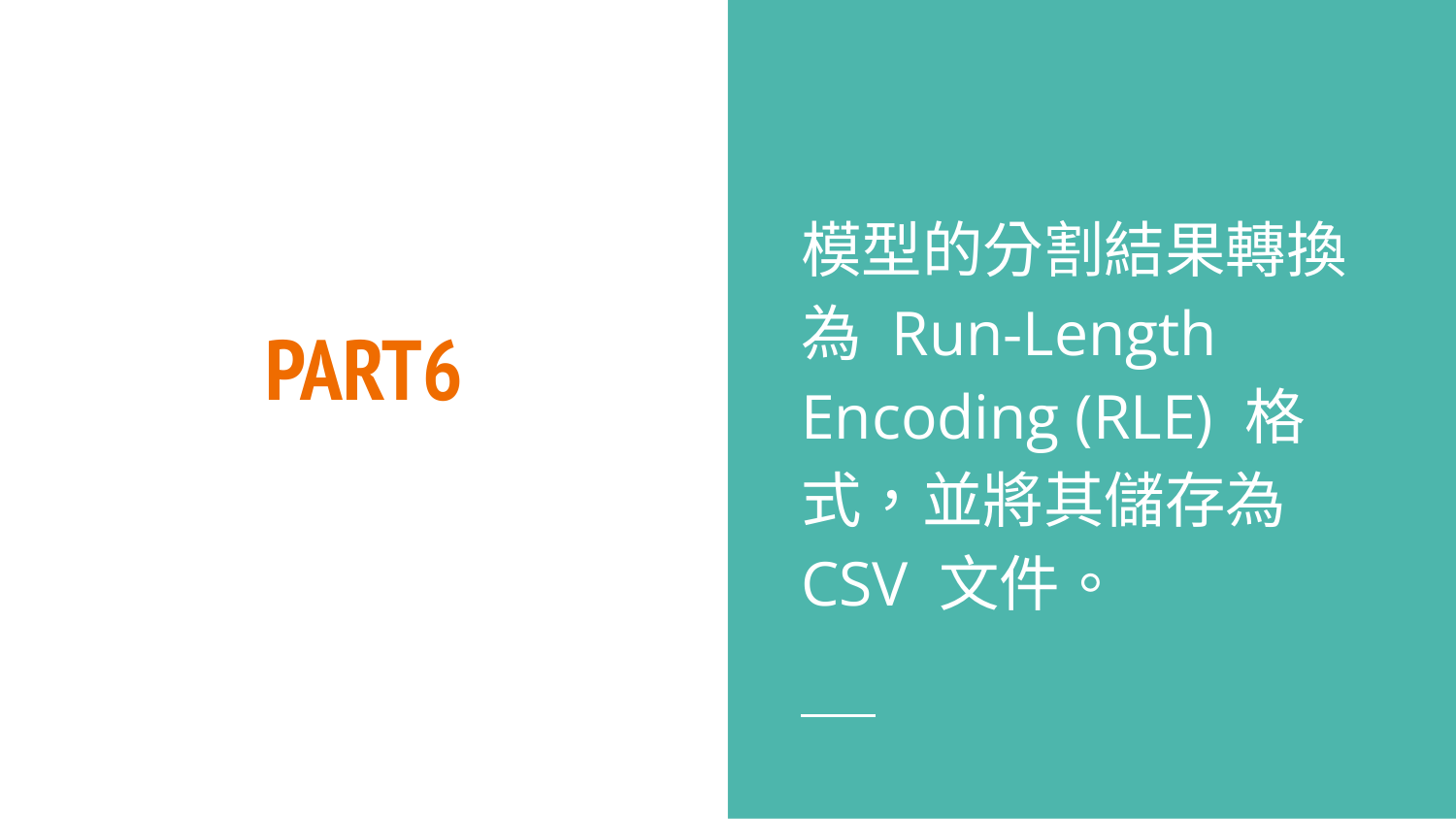

模型的分割結果轉換為 Run-Length Encoding (RLE) 格式，並將其儲存為 CSV 文件。
# PART6